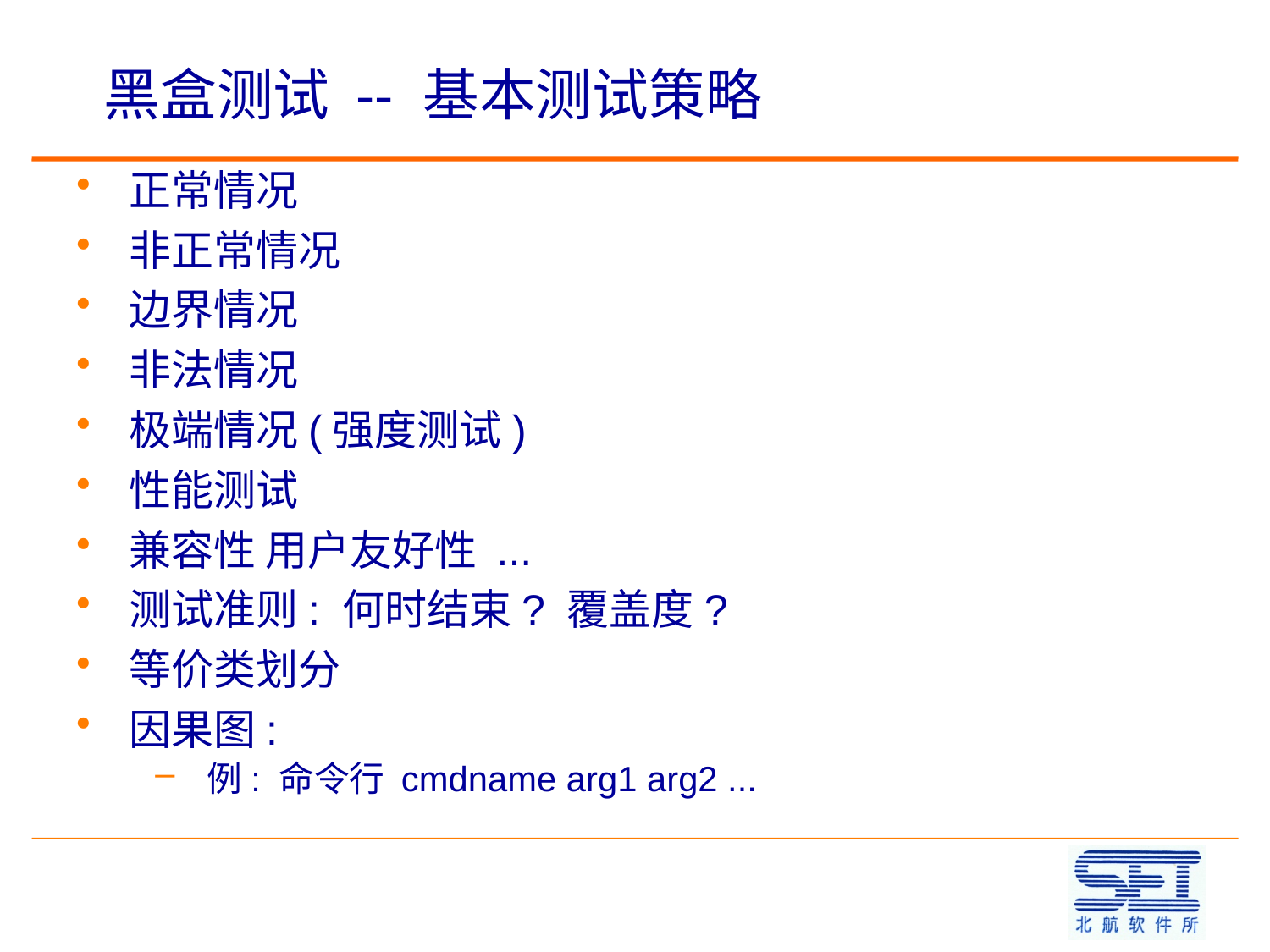

# 黑盒测试 -- 基本测试策略
正常情况
非正常情况
边界情况
非法情况
极端情况(强度测试)
性能测试
兼容性 用户友好性 ...
测试准则: 何时结束? 覆盖度?
等价类划分
因果图:
例: 命令行 cmdname arg1 arg2 ...